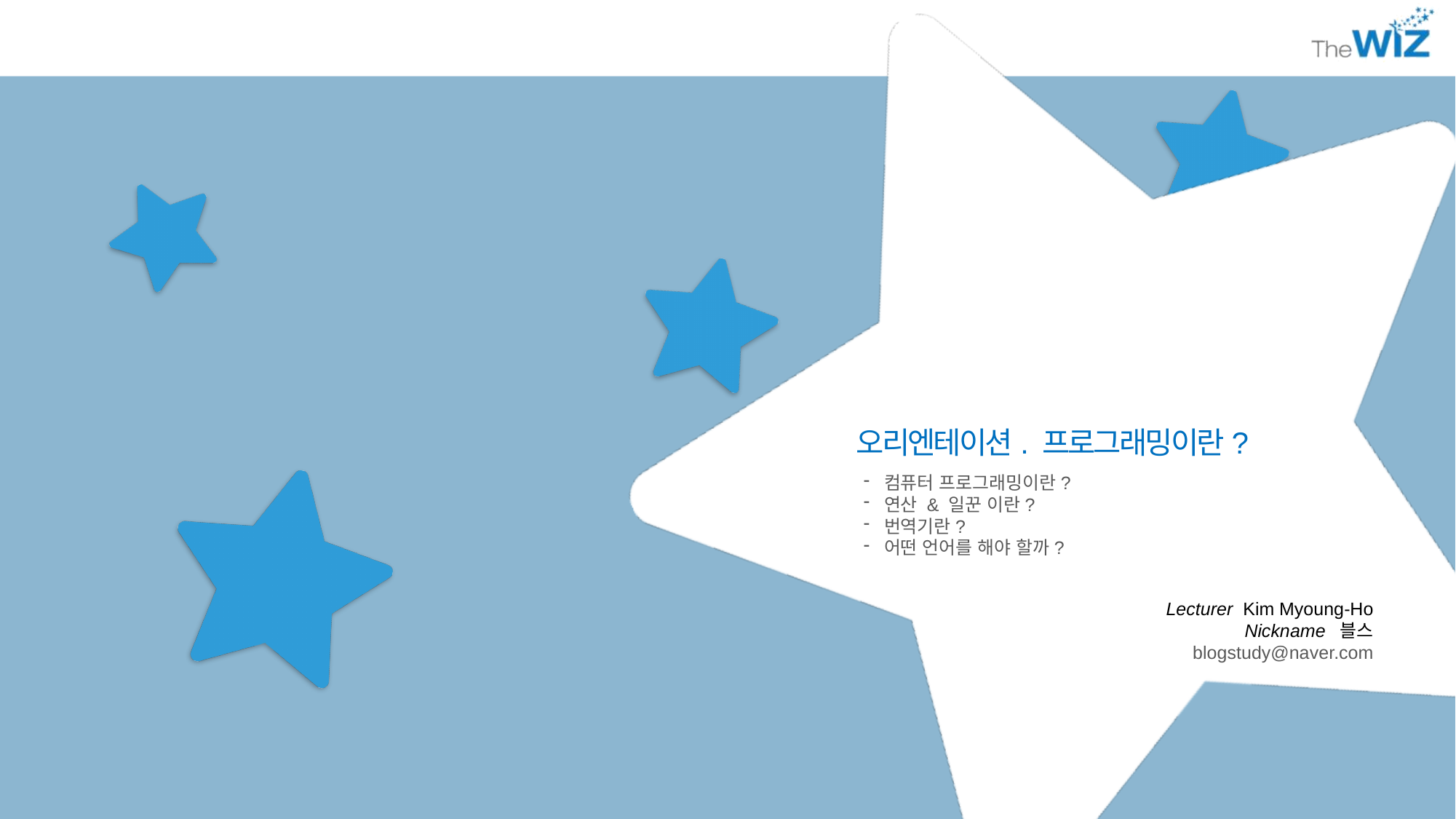

오리엔테이션. 프로그래밍이란?
컴퓨터 프로그래밍이란?
연산 & 일꾼 이란?
번역기란?
어떤 언어를 해야 할까?
Lecturer  Kim Myoung-Ho
Nickname  블스
blogstudy@naver.com